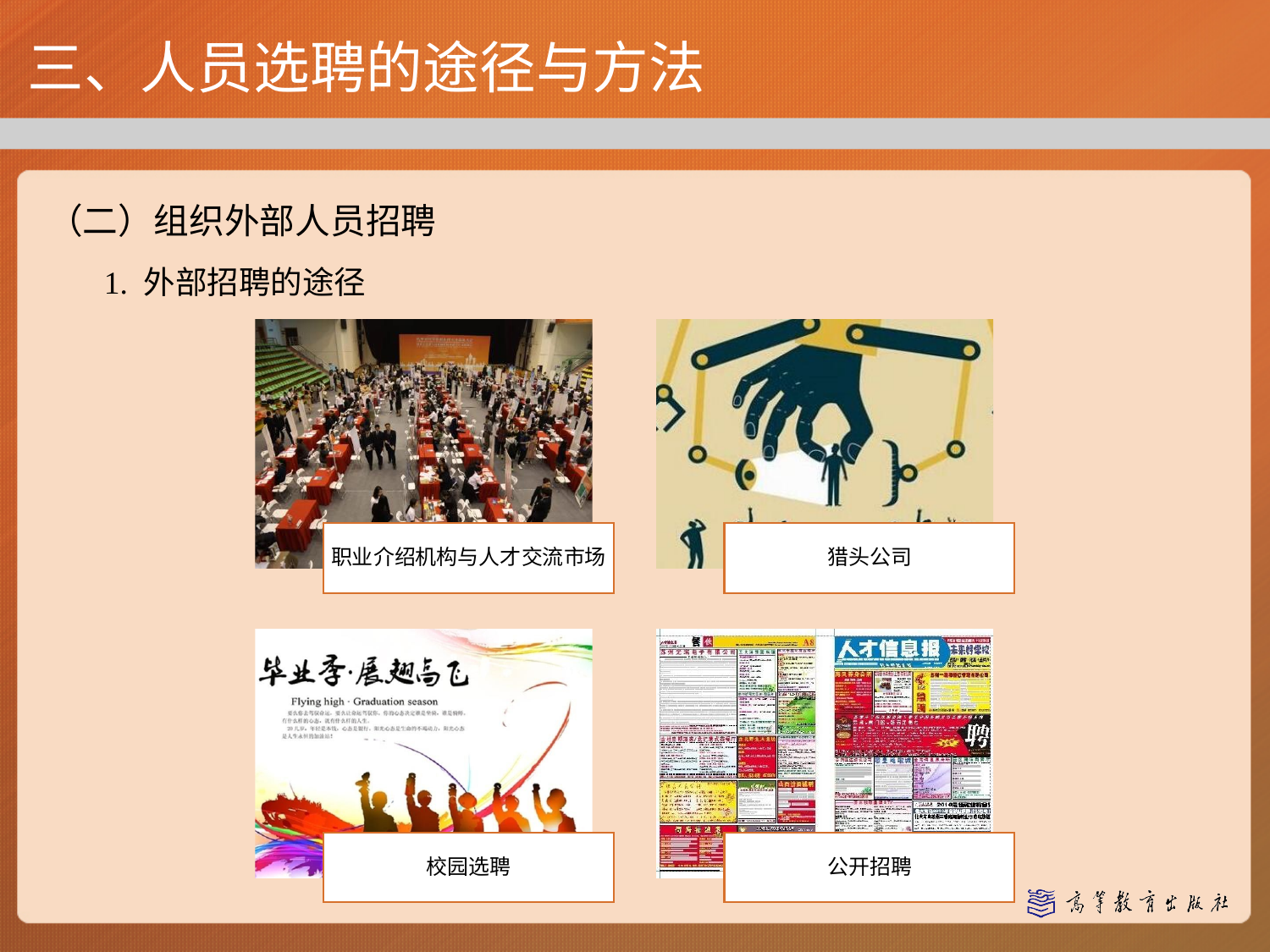

三、人员选聘的途径与方法
（二）组织外部人员招聘
1. 外部招聘的途径

职业介绍机构与人才交流市场
猎头公司
校园选聘
公开招聘